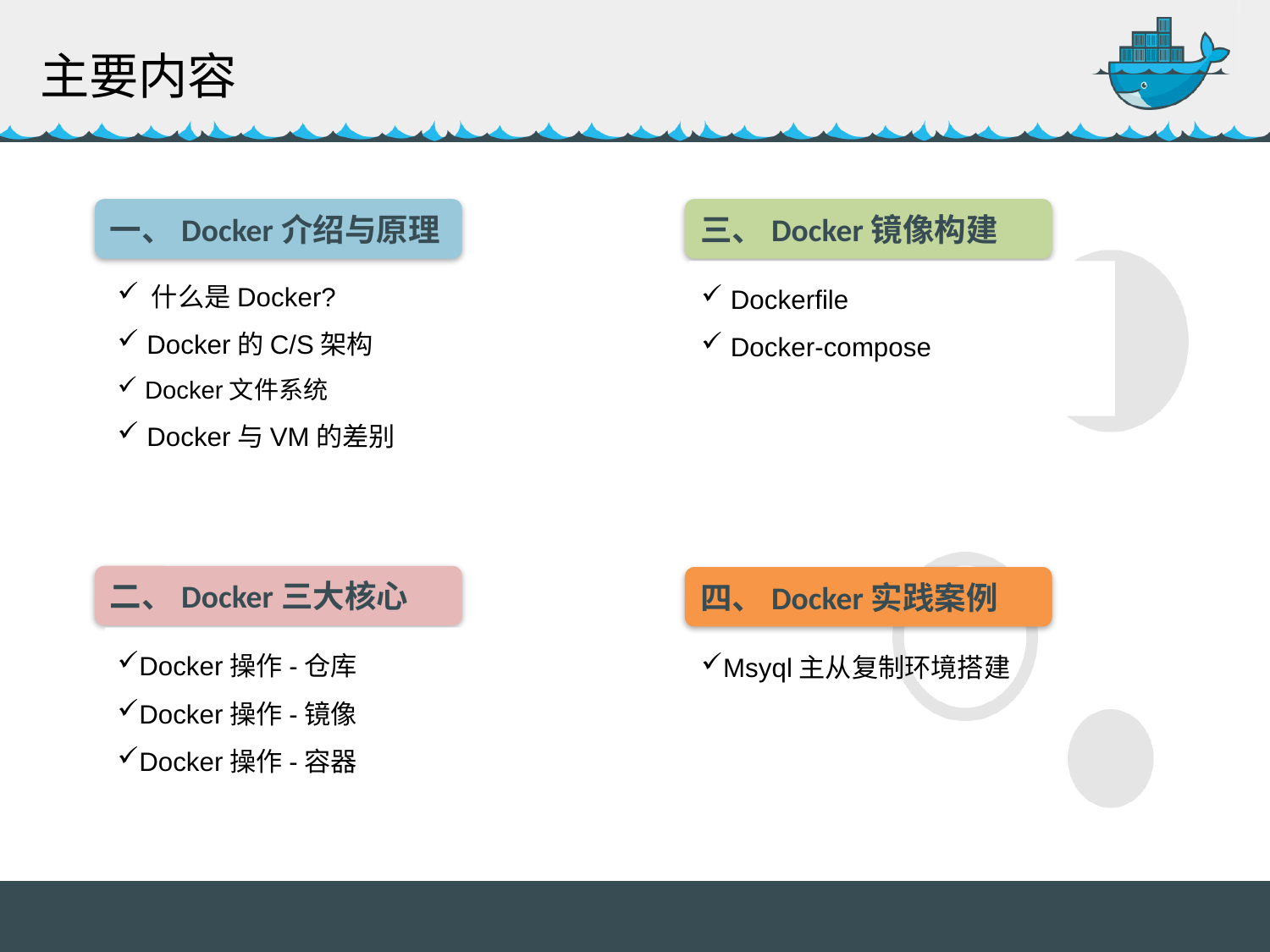

主要内容
一、Docker介绍与原理
三、Docker镜像构建
 什么是Docker?
 Docker的C/S架构
 Docker文件系统
 Docker与VM的差别
 Dockerfile
 Docker-compose

二、Docker三大核心
四、Docker实践案例
Docker操作-仓库
Docker操作-镜像
Docker操作-容器
Msyql主从复制环境搭建